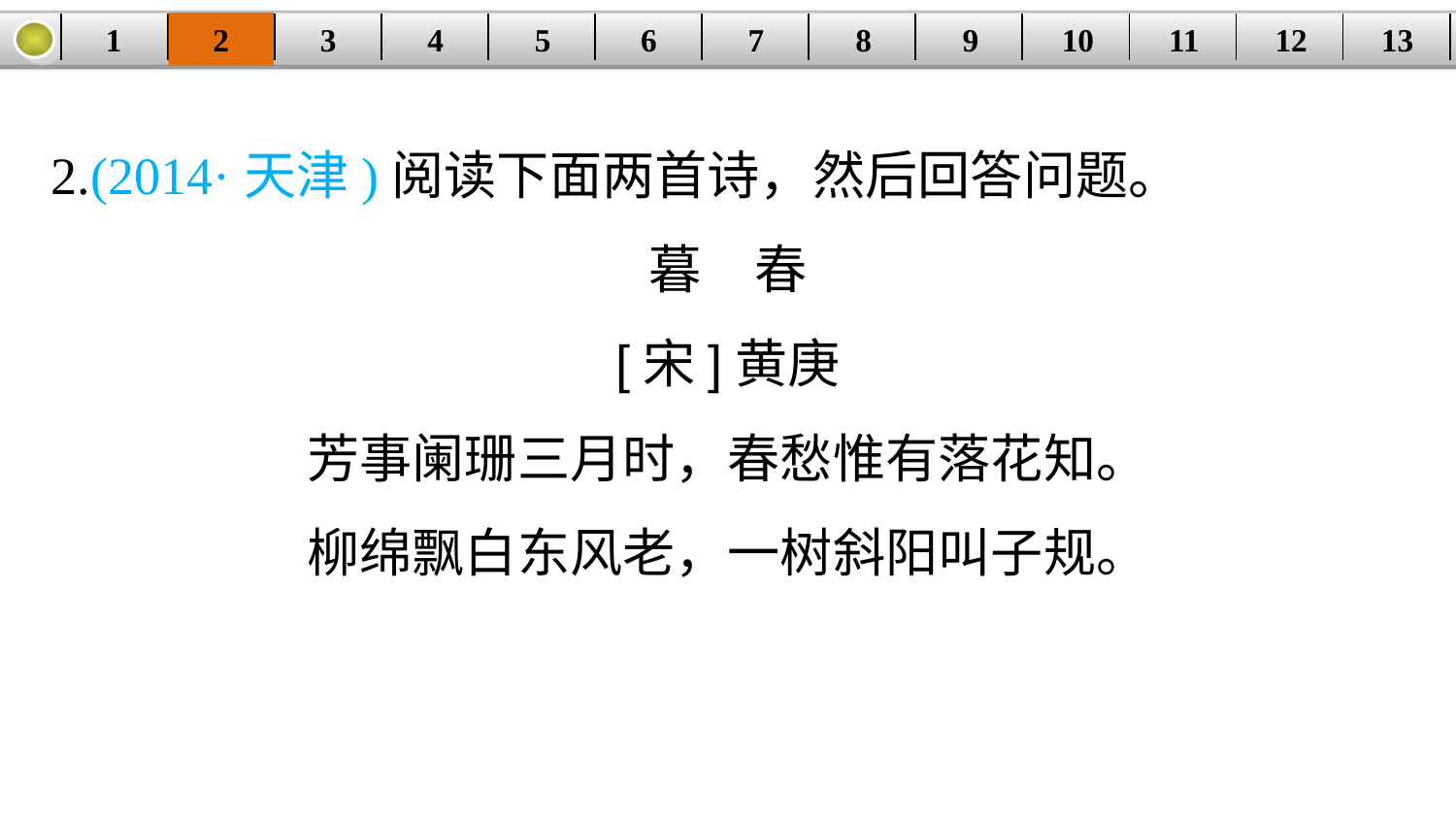

1
2
3
4
5
6
7
8
9
10
11
12
13
|  |  |  |  |  |  |  |  |  |  |  |  |  |
| --- | --- | --- | --- | --- | --- | --- | --- | --- | --- | --- | --- | --- |

2.(2014·天津)阅读下面两首诗，然后回答问题。
暮　春
[宋]黄庚
芳事阑珊三月时，春愁惟有落花知。
柳绵飘白东风老，一树斜阳叫子规。